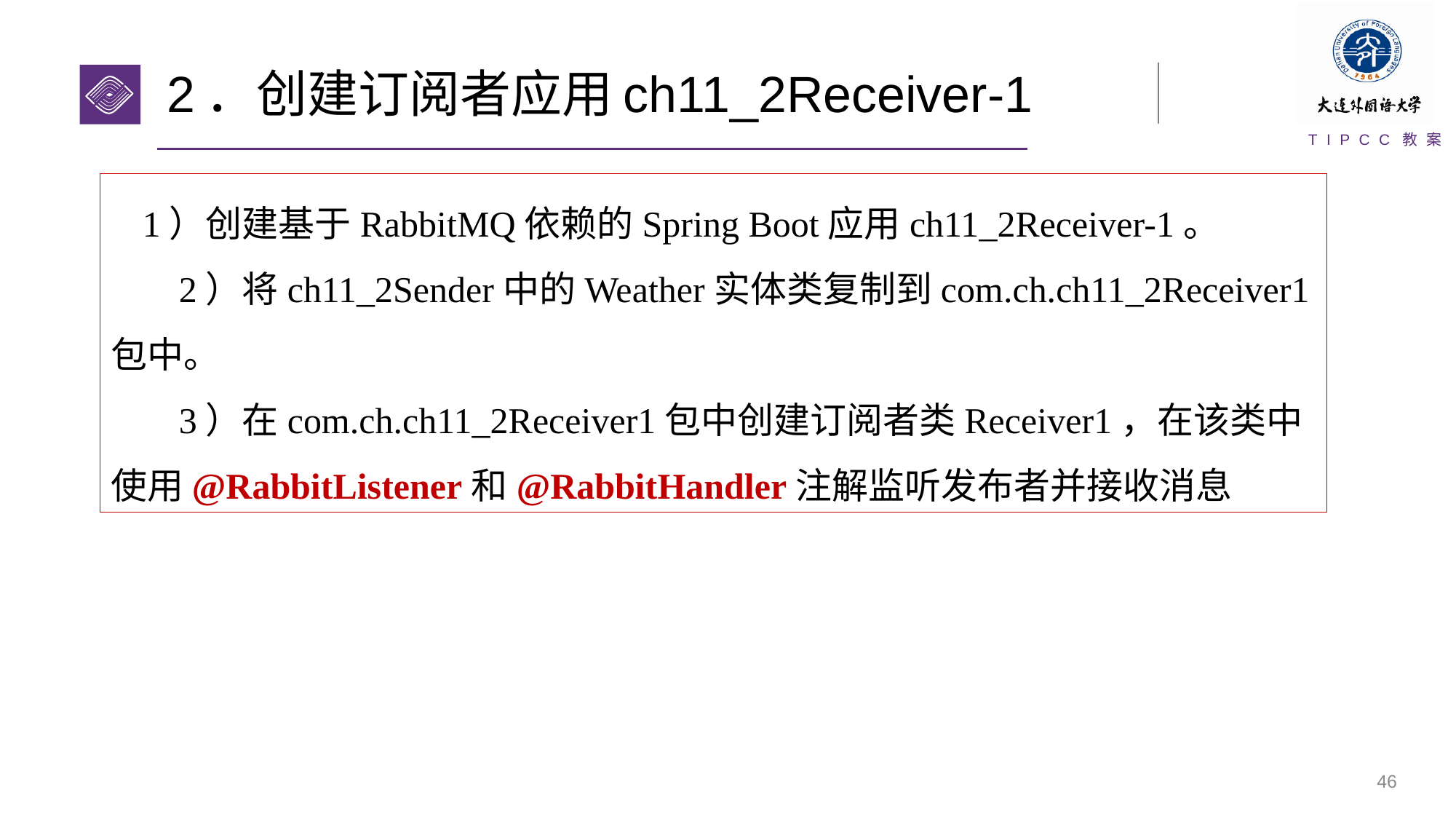

# 2．创建订阅者应用ch11_2Receiver-1
1）创建基于RabbitMQ依赖的Spring Boot应用ch11_2Receiver-1。
    2）将ch11_2Sender中的Weather实体类复制到com.ch.ch11_2Receiver1包中。
    3）在com.ch.ch11_2Receiver1包中创建订阅者类Receiver1，在该类中使用@RabbitListener和@RabbitHandler注解监听发布者并接收消息
46